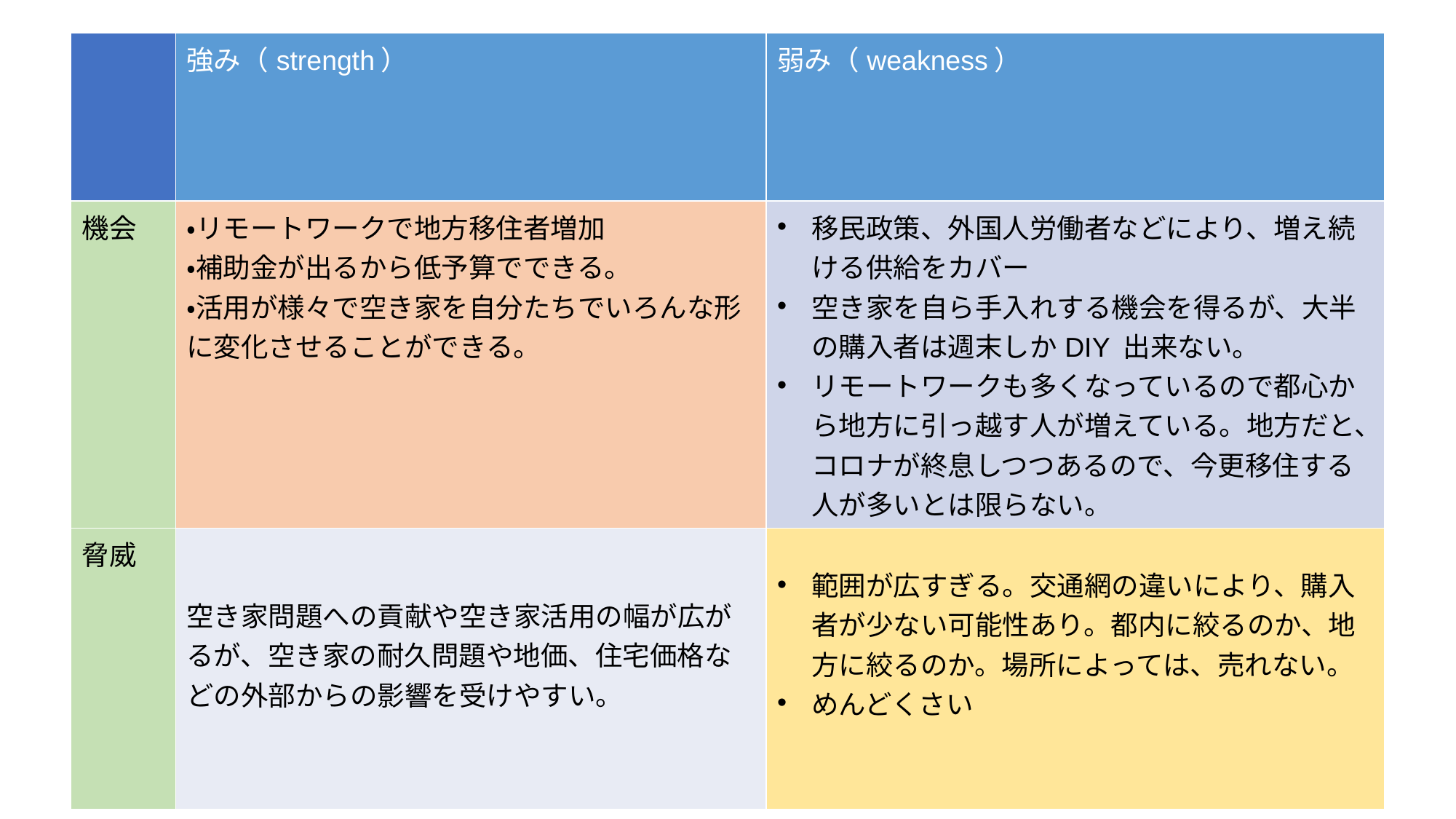

|  | 強み（strength） | 弱み（weakness） |
| --- | --- | --- |
| 機会 | ・リモートワークで地方移住者増加 ・補助金が出るから低予算でできる。 ・活用が様々で空き家を自分たちでいろんな形に変化させることができる。 | 移民政策、外国人労働者などにより、増え続ける供給をカバー 空き家を自ら手入れする機会を得るが、大半の購入者は週末しかDIY 出来ない。 リモートワークも多くなっているので都心から地方に引っ越す人が増えている。地方だと、コロナが終息しつつあるので、今更移住する人が多いとは限らない。 |
| 脅威 | 空き家問題への貢献や空き家活用の幅が広がるが、空き家の耐久問題や地価、住宅価格などの外部からの影響を受けやすい。 | 範囲が広すぎる。交通網の違いにより、購入者が少ない可能性あり。都内に絞るのか、地方に絞るのか。場所によっては、売れない。 めんどくさい |